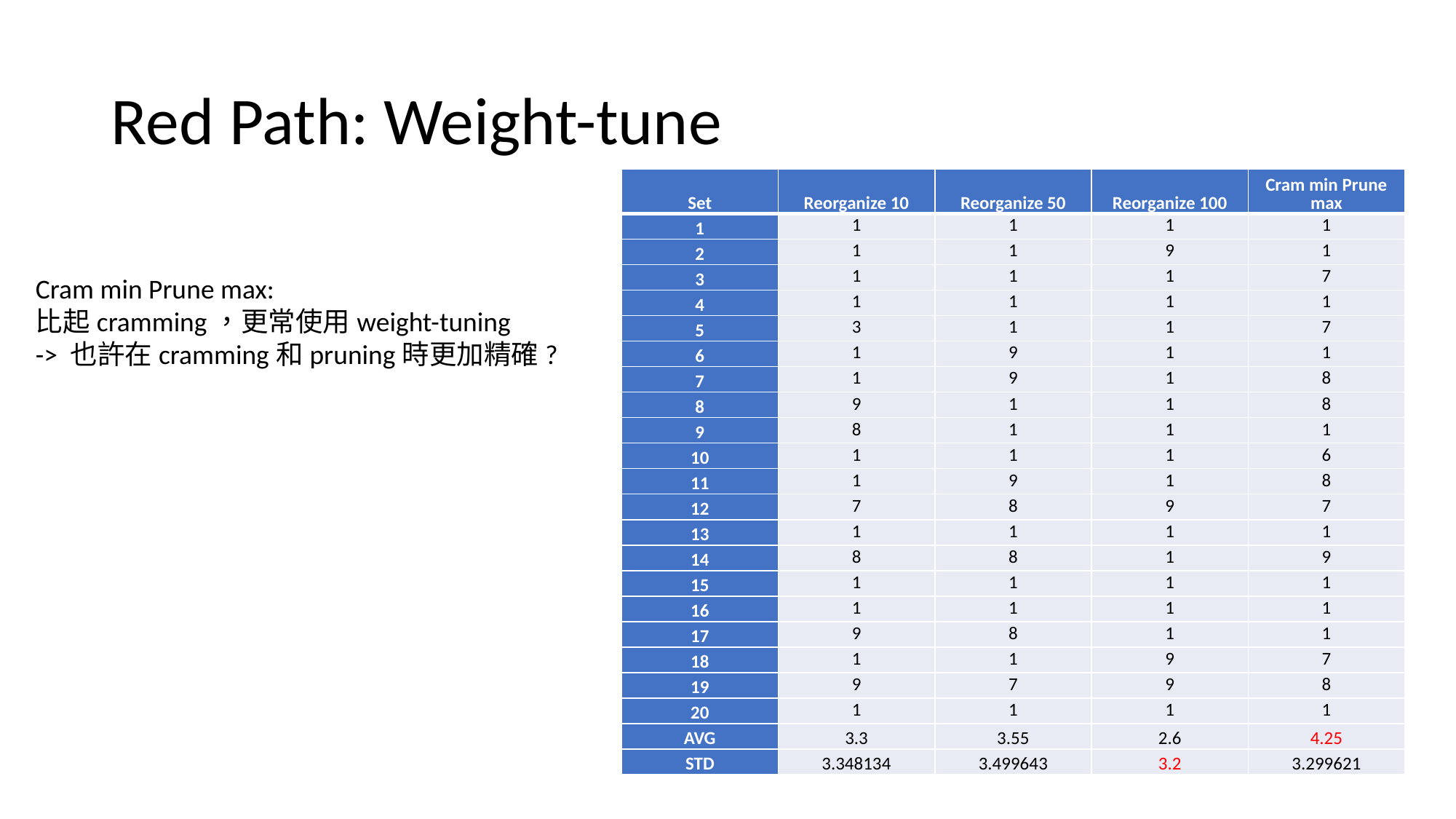

# Red Path: Weight-tune
| Set | Reorganize 10 | Reorganize 50 | Reorganize 100 | Cram min Prune max |
| --- | --- | --- | --- | --- |
| 1 | 1 | 1 | 1 | 1 |
| 2 | 1 | 1 | 9 | 1 |
| 3 | 1 | 1 | 1 | 7 |
| 4 | 1 | 1 | 1 | 1 |
| 5 | 3 | 1 | 1 | 7 |
| 6 | 1 | 9 | 1 | 1 |
| 7 | 1 | 9 | 1 | 8 |
| 8 | 9 | 1 | 1 | 8 |
| 9 | 8 | 1 | 1 | 1 |
| 10 | 1 | 1 | 1 | 6 |
| 11 | 1 | 9 | 1 | 8 |
| 12 | 7 | 8 | 9 | 7 |
| 13 | 1 | 1 | 1 | 1 |
| 14 | 8 | 8 | 1 | 9 |
| 15 | 1 | 1 | 1 | 1 |
| 16 | 1 | 1 | 1 | 1 |
| 17 | 9 | 8 | 1 | 1 |
| 18 | 1 | 1 | 9 | 7 |
| 19 | 9 | 7 | 9 | 8 |
| 20 | 1 | 1 | 1 | 1 |
| AVG | 3.3 | 3.55 | 2.6 | 4.25 |
| STD | 3.348134 | 3.499643 | 3.2 | 3.299621 |
Cram min Prune max:
比起cramming，更常使用weight-tuning
-> 也許在cramming和pruning時更加精確?